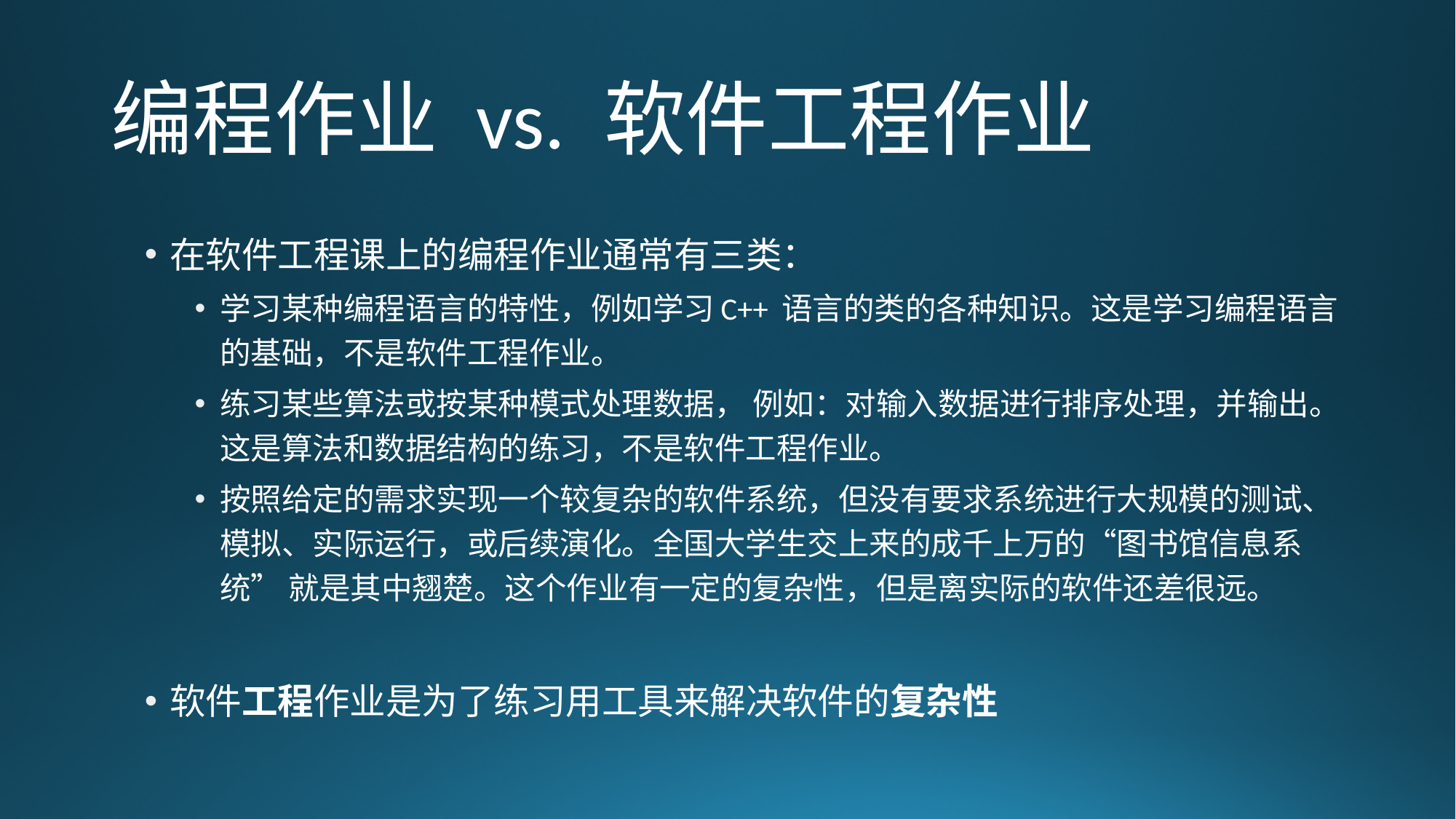

# 编程作业 vs. 软件工程作业
在软件工程课上的编程作业通常有三类：
学习某种编程语言的特性，例如学习C++ 语言的类的各种知识。这是学习编程语言的基础，不是软件工程作业。
练习某些算法或按某种模式处理数据， 例如：对输入数据进行排序处理，并输出。这是算法和数据结构的练习，不是软件工程作业。
按照给定的需求实现一个较复杂的软件系统，但没有要求系统进行大规模的测试、模拟、实际运行，或后续演化。全国大学生交上来的成千上万的“图书馆信息系统” 就是其中翘楚。这个作业有一定的复杂性，但是离实际的软件还差很远。

软件工程作业是为了练习用工具来解决软件的复杂性